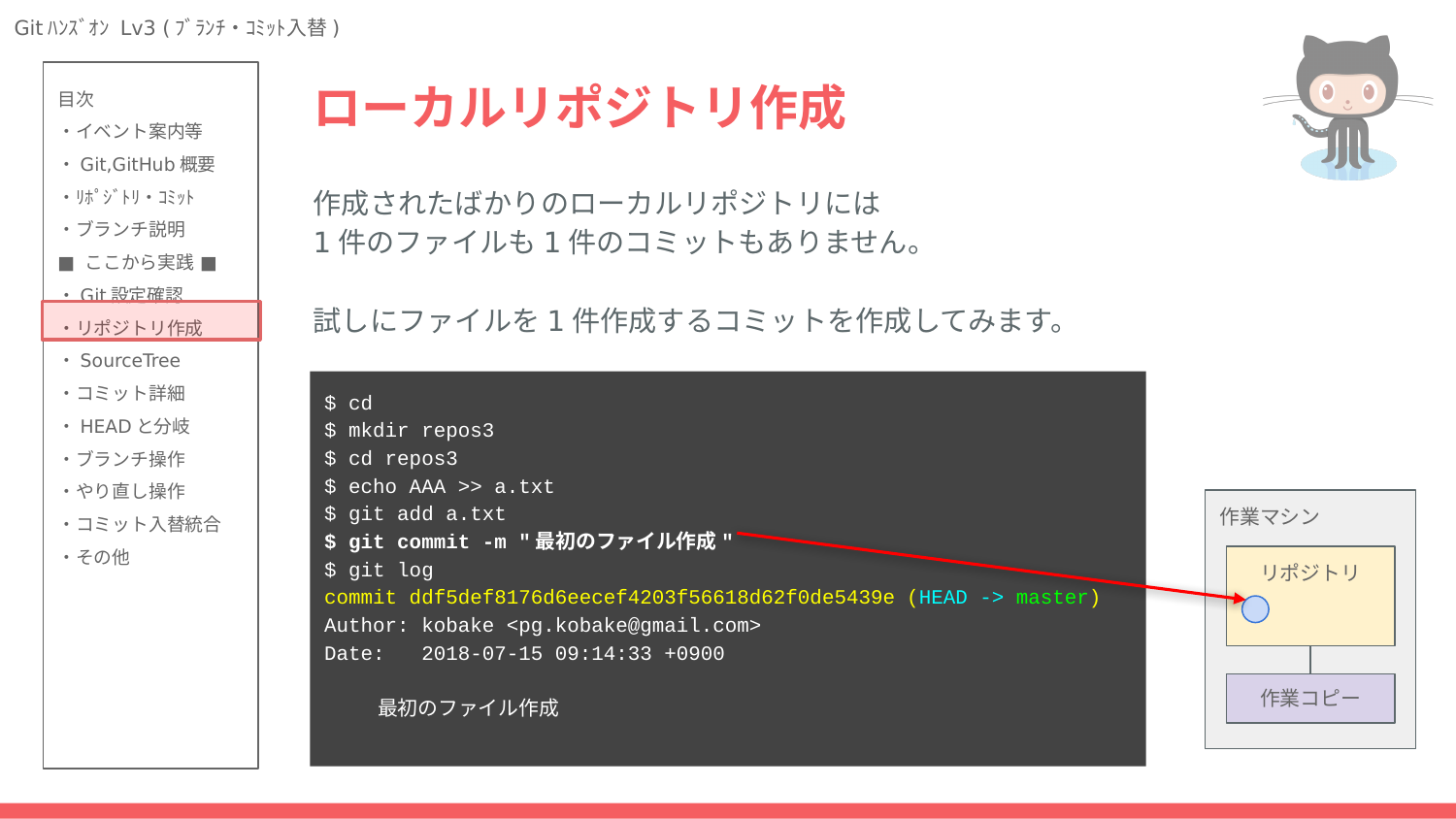

# ローカルリポジトリ作成
作成されたばかりのローカルリポジトリには
1件のファイルも1件のコミットもありません。
試しにファイルを1件作成するコミットを作成してみます。

$ cd
$ mkdir repos3
$ cd repos3
$ echo AAA >> a.txt
$ git add a.txt
$ git commit -m "最初のファイル作成"
$ git log
commit ddf5def8176d6eecef4203f56618d62f0de5439e (HEAD -> master)
Author: kobake <pg.kobake@gmail.com>
Date:   2018-07-15 09:14:33 +0900
    最初のファイル作成

作業マシン
リポジトリ

作業コピー